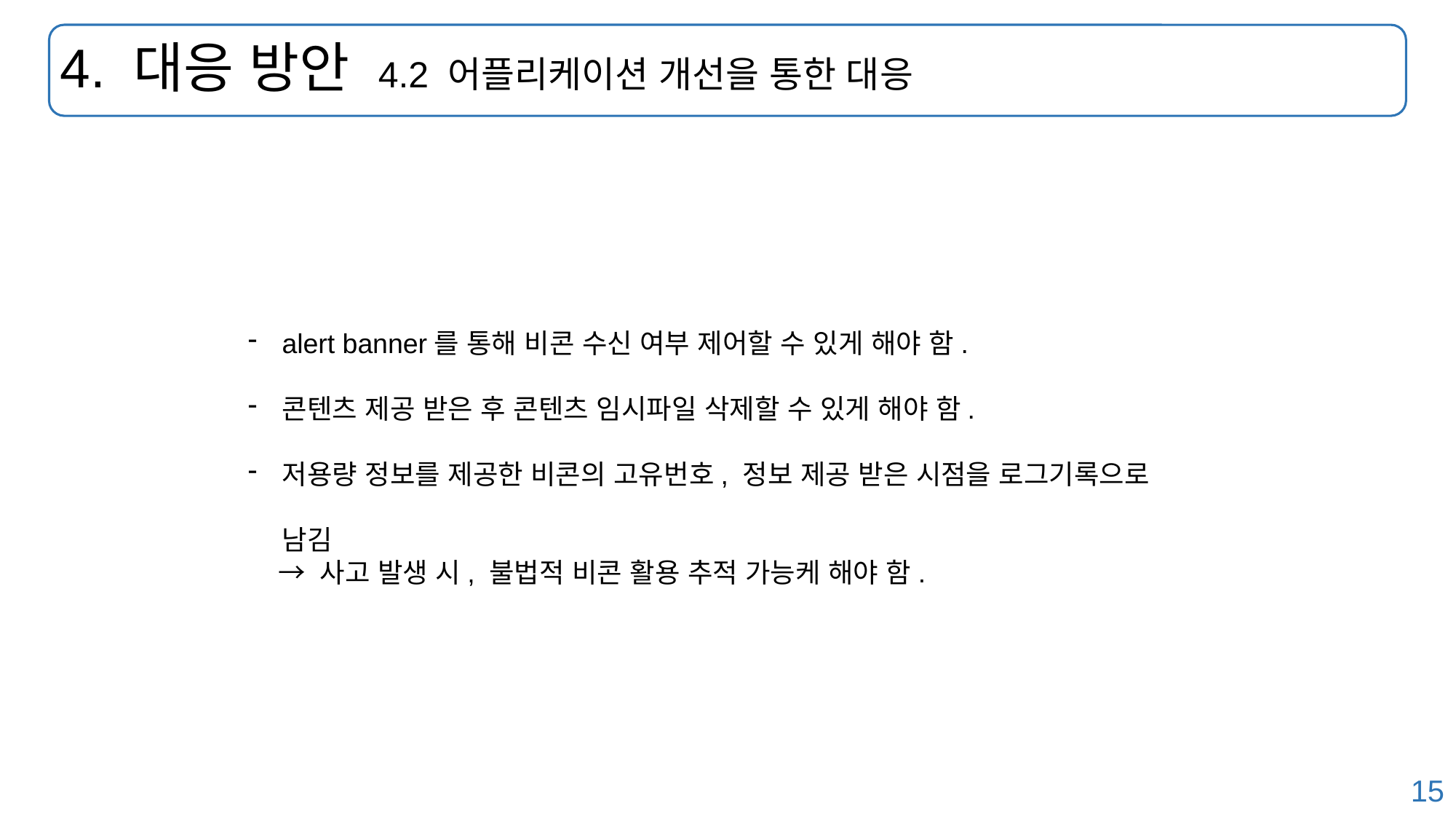

# 4. 대응 방안 4.2 어플리케이션 개선을 통한 대응
alert banner를 통해 비콘 수신 여부 제어할 수 있게 해야 함.
콘텐츠 제공 받은 후 콘텐츠 임시파일 삭제할 수 있게 해야 함.
저용량 정보를 제공한 비콘의 고유번호, 정보 제공 받은 시점을 로그기록으로 남김
    → 사고 발생 시, 불법적 비콘 활용 추적 가능케 해야 함.